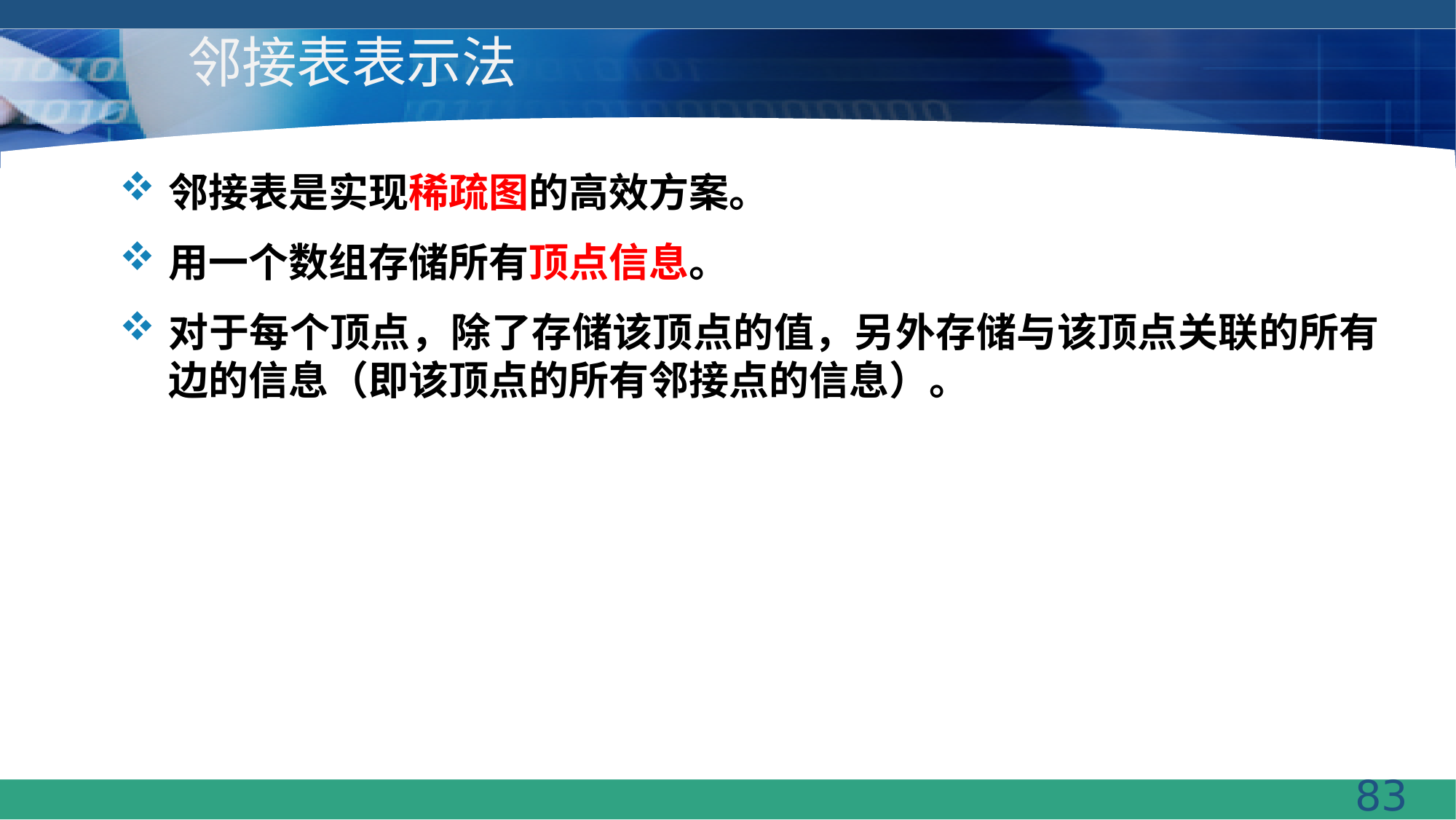

# 邻接表表示法
邻接表是实现稀疏图的高效方案。
用一个数组存储所有顶点信息。
对于每个顶点，除了存储该顶点的值，另外存储与该顶点关联的所有边的信息（即该顶点的所有邻接点的信息）。